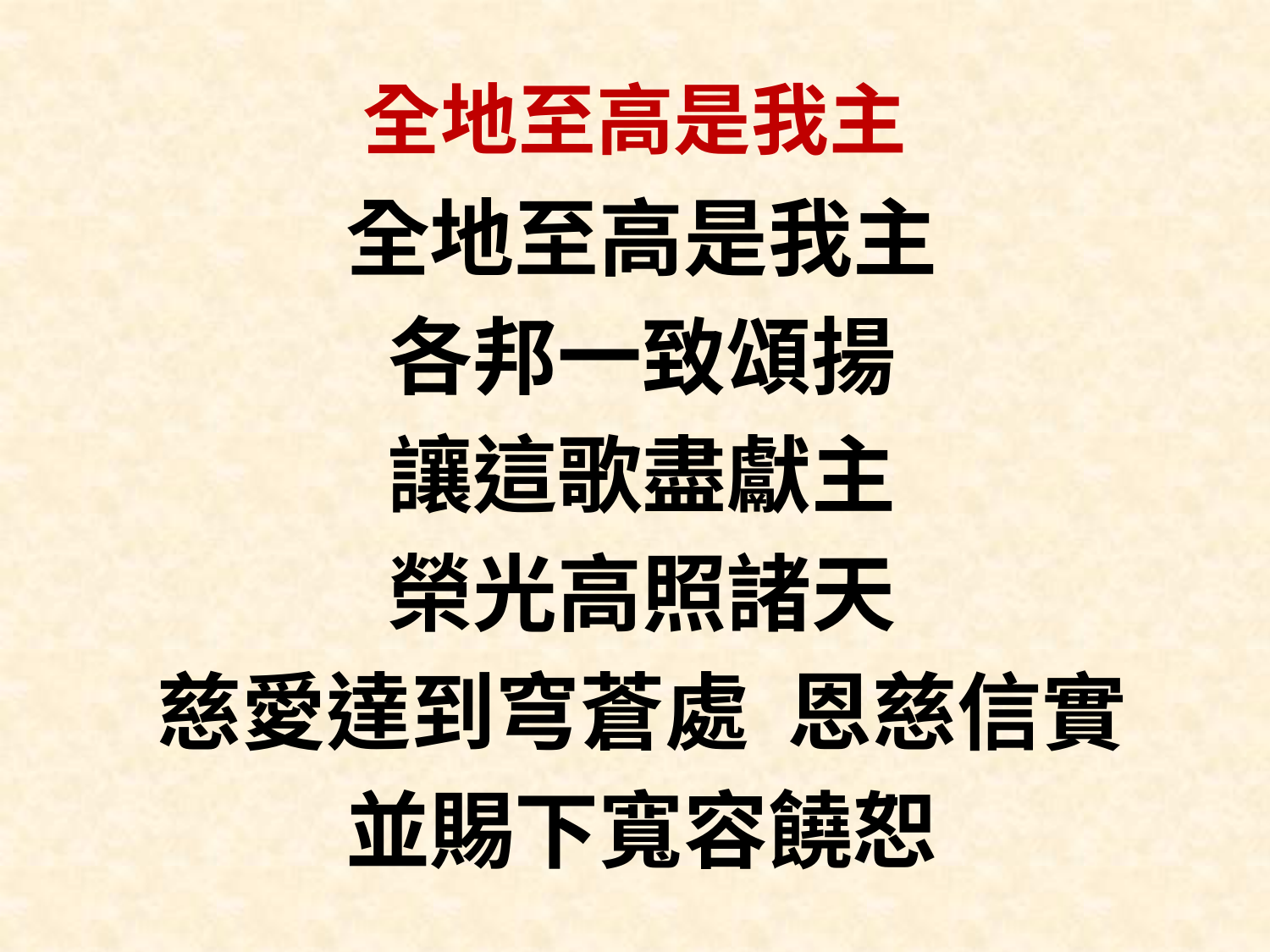

# 全地至高是我主
全地至高是我主
各邦一致頌揚
讓這歌盡獻主
榮光高照諸天
慈愛達到穹蒼處  恩慈信實
並賜下寬容饒恕